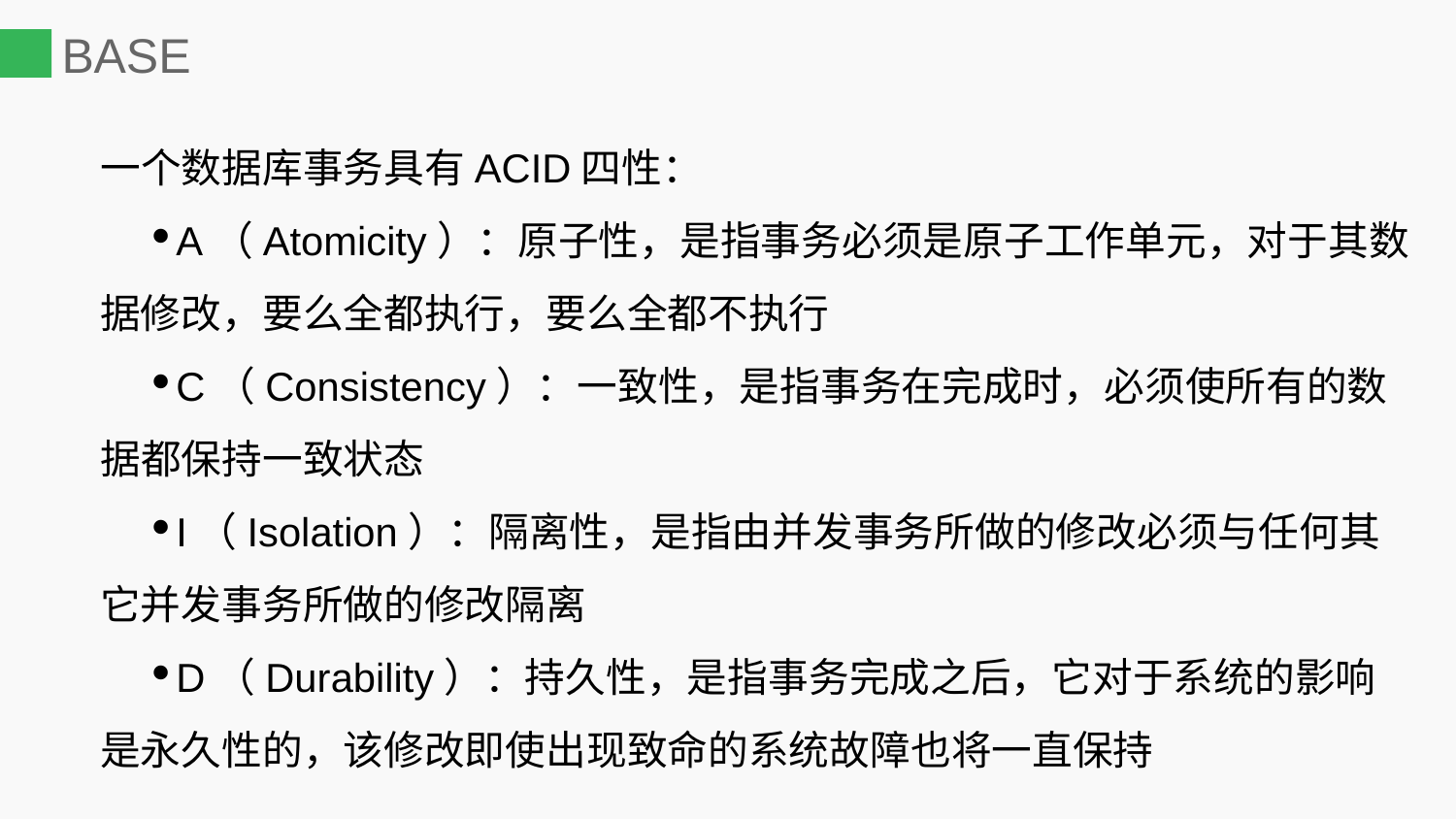

# BASE
一个数据库事务具有ACID四性：
A（Atomicity）：原子性，是指事务必须是原子工作单元，对于其数据修改，要么全都执行，要么全都不执行
C（Consistency）：一致性，是指事务在完成时，必须使所有的数据都保持一致状态
I（Isolation）：隔离性，是指由并发事务所做的修改必须与任何其它并发事务所做的修改隔离
D（Durability）：持久性，是指事务完成之后，它对于系统的影响是永久性的，该修改即使出现致命的系统故障也将一直保持